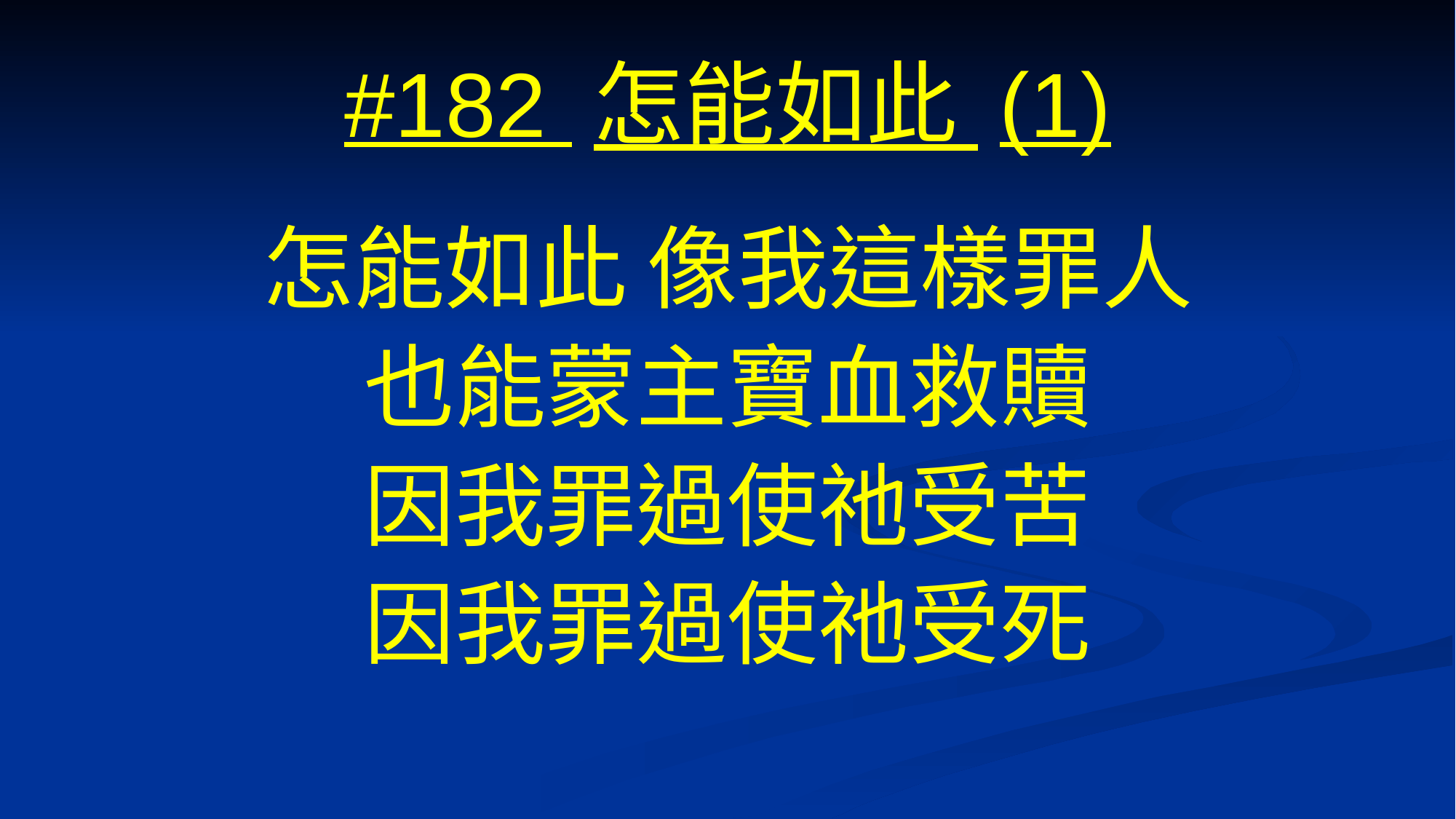

# #182 怎能如此 (1)
怎能如此 像我這樣罪人
也能蒙主寶血救贖
因我罪過使祂受苦
因我罪過使祂受死